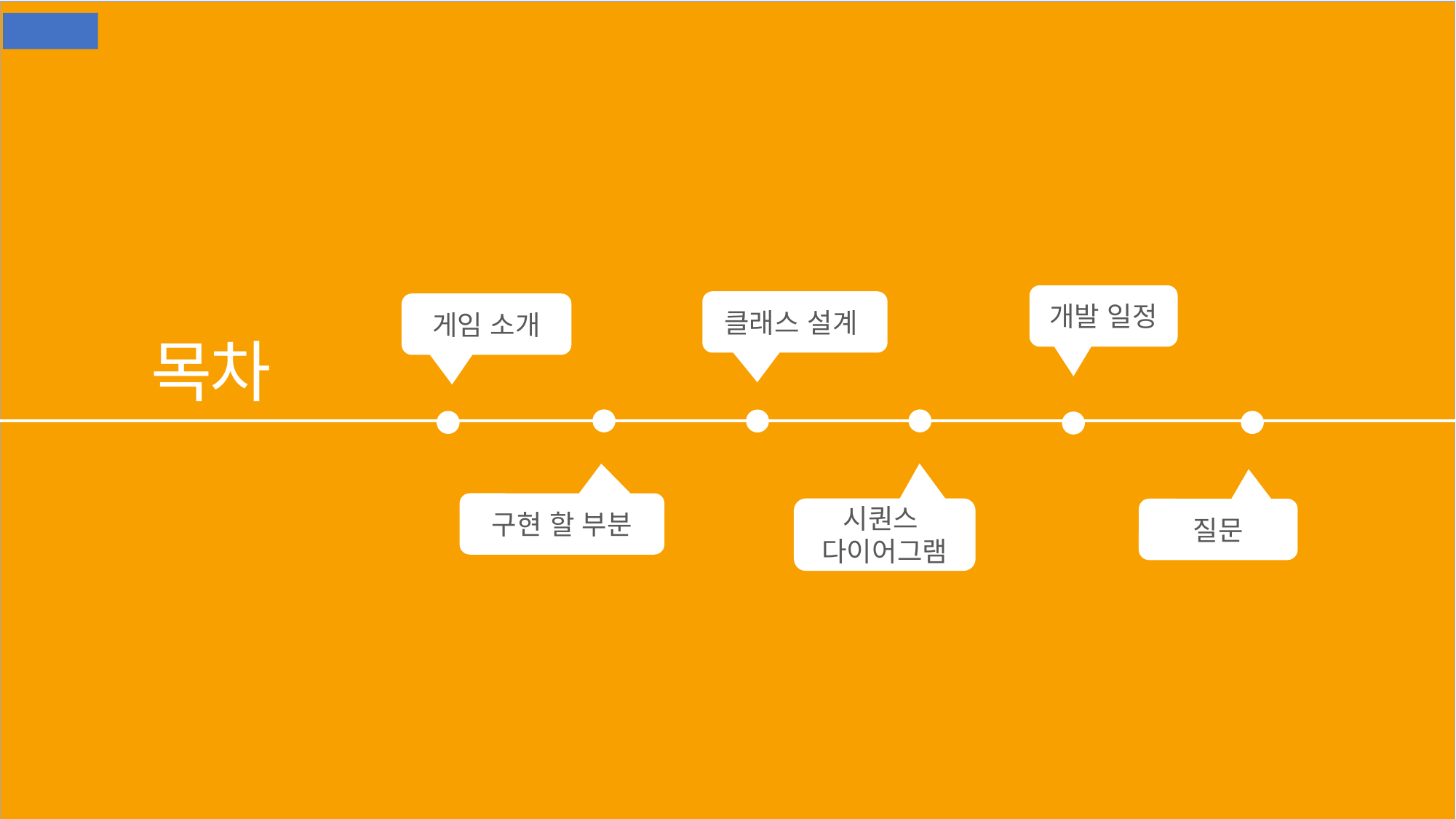

* 쁠쁠 *
개발 일정
게임 소개

구현 할 부분
시퀀스
다이어그램
질문
클래스 설계
목차